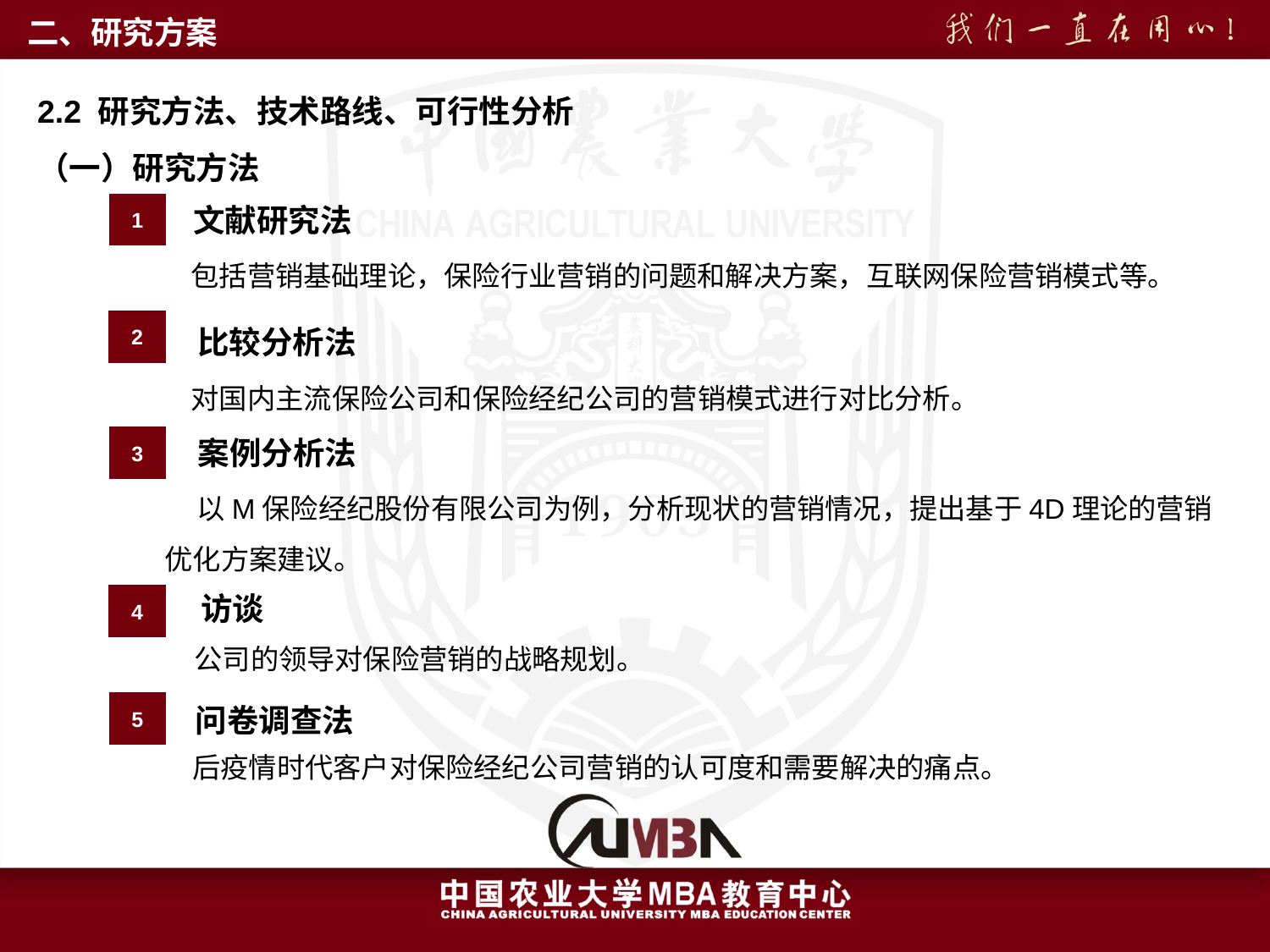

二、研究方案
2.2 研究方法、技术路线、可行性分析
（一）研究方法
1
文献研究法
  包括营销基础理论，保险行业营销的问题和解决方案，互联网保险营销模式等。
2
比较分析法
  对国内主流保险公司和保险经纪公司的营销模式进行对比分析。
案例分析法
3
    以M保险经纪股份有限公司为例，分析现状的营销情况，提出基于4D理论的营销优化方案建议。

访谈
4
  公司的领导对保险营销的战略规划。
5
问卷调查法
后疫情时代客户对保险经纪公司营销的认可度和需要解决的痛点。